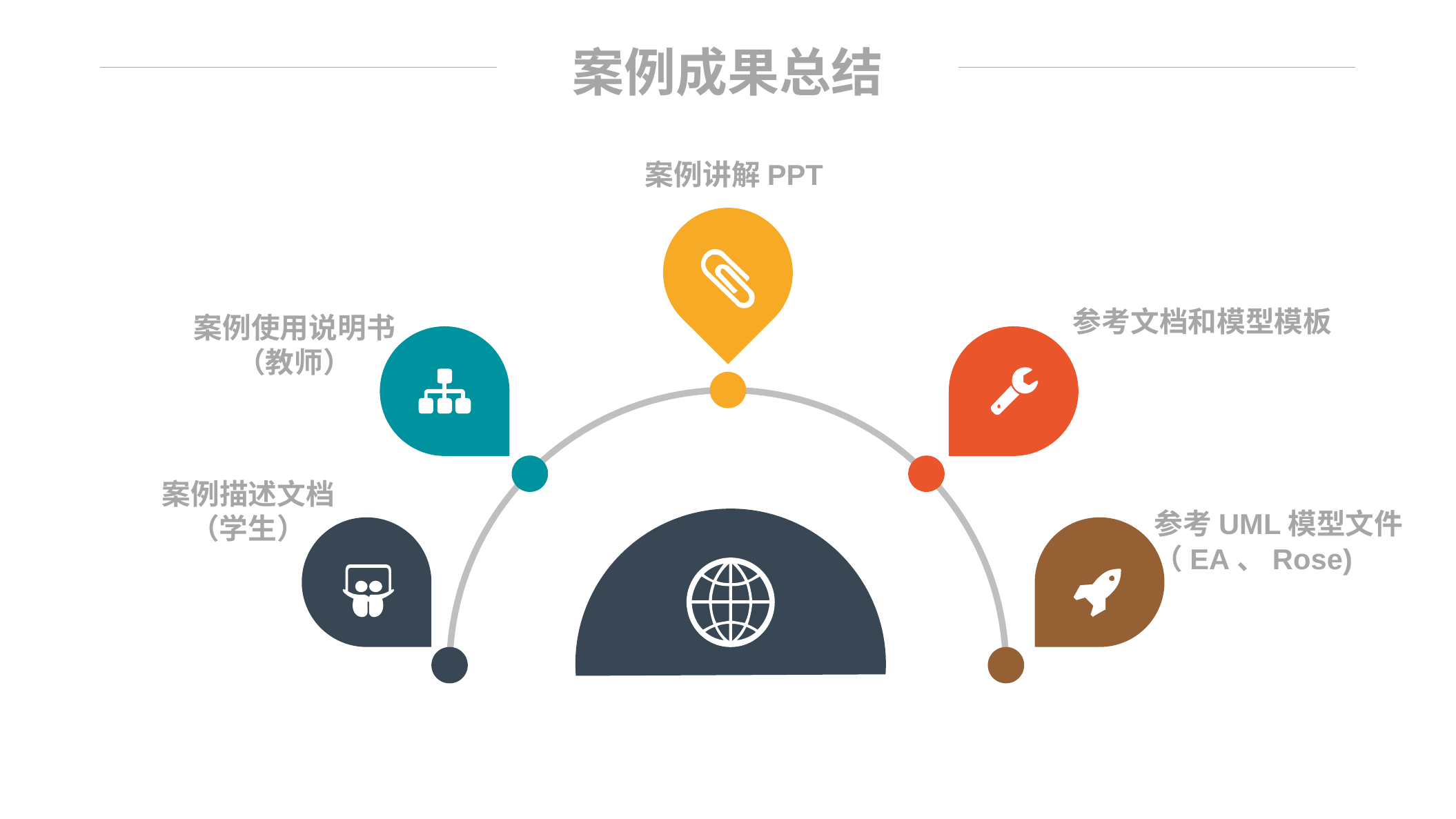

案例成果总结
案例讲解PPT

参考文档和模型模板
案例使用说明书
（教师）

案例描述文档
（学生）
参考UML模型文件
（EA、Rose)